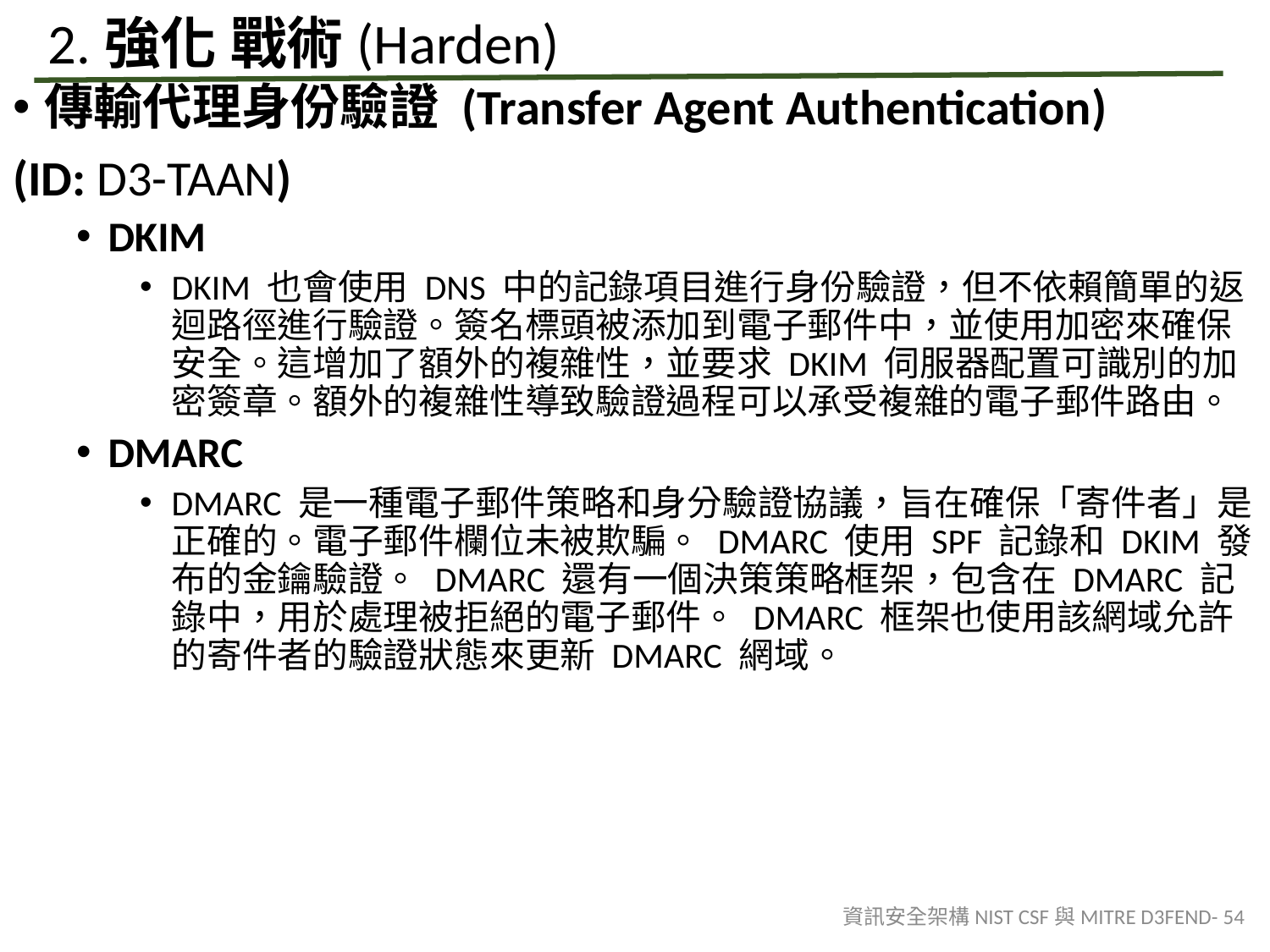

# 2.強化 戰術(Harden)
傳輸代理身份驗證 (Transfer Agent Authentication)
(ID: D3-TAAN)
DKIM
DKIM 也會使用 DNS 中的記錄項目進行身份驗證，但不依賴簡單的返迴路徑進行驗證。簽名標頭被添加到電子郵件中，並使用加密來確保安全。這增加了額外的複雜性，並要求 DKIM 伺服器配置可識別的加密簽章。額外的複雜性導致驗證過程可以承受複雜的電子郵件路由。
DMARC
DMARC 是一種電子郵件策略和身分驗證協議，旨在確保「寄件者」是正確的。電子郵件欄位未被欺騙。 DMARC 使用 SPF 記錄和 DKIM 發布的金鑰驗證。 DMARC 還有一個決策策略框架，包含在 DMARC 記錄中，用於處理被拒絕的電子郵件。 DMARC 框架也使用該網域允許的寄件者的驗證狀態來更新 DMARC 網域。
資訊安全架構NIST CSF與MITRE D3FEND- 54